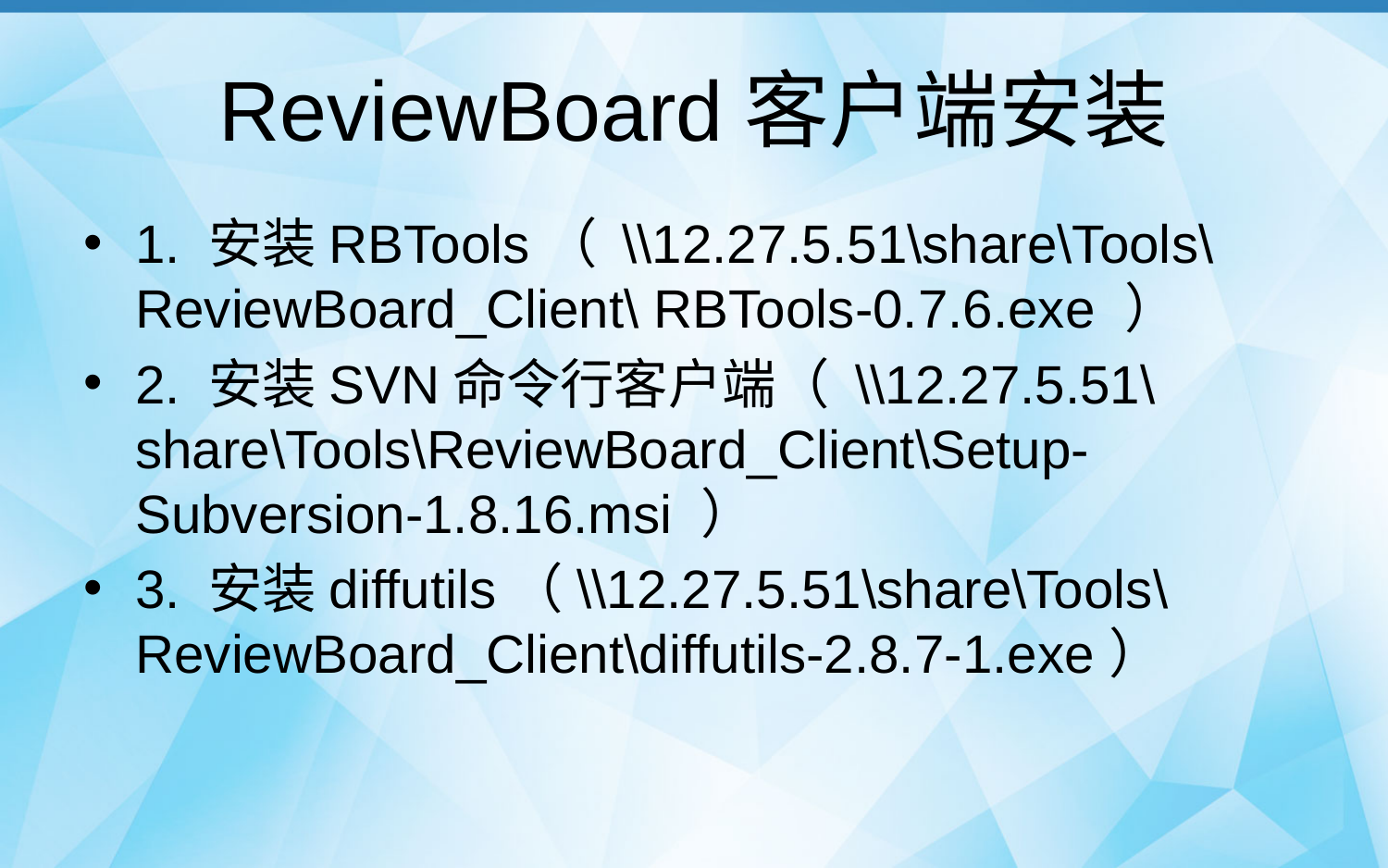

# ReviewBoard客户端安装
1. 安装RBTools（ \\12.27.5.51\share\Tools\ReviewBoard_Client\ RBTools-0.7.6.exe ）
2. 安装SVN命令行客户端（ \\12.27.5.51\share\Tools\ReviewBoard_Client\Setup-Subversion-1.8.16.msi ）
3. 安装diffutils（\\12.27.5.51\share\Tools\ReviewBoard_Client\diffutils-2.8.7-1.exe）